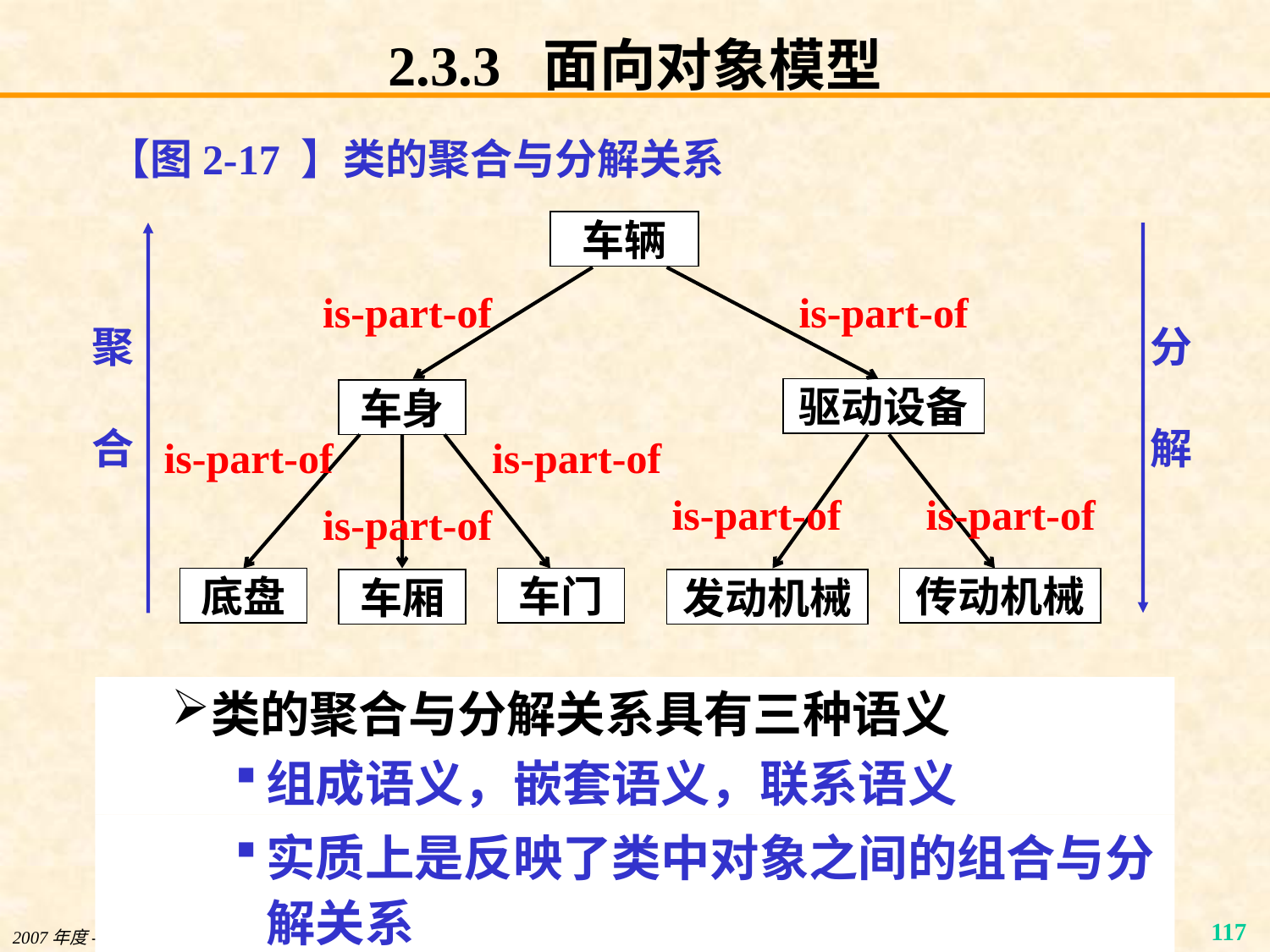

# 2.3.3  面向对象模型
【图2-17 】类的聚合与分解关系
车辆

is-part-of
is-part-of
聚

合
分

解
驱动设备
车身
is-part-of

is-part-of

is-part-of
is-part-of
is-part-of
底盘
车门
传动机械
车厢
发动机械
类的聚合与分解关系具有三种语义
组成语义，嵌套语义，联系语义
实质上是反映了类中对象之间的组合与分解关系
117
2007年度-教育部-IBM精品课程—版权所有(C)-南京大学计算机科学与技术系